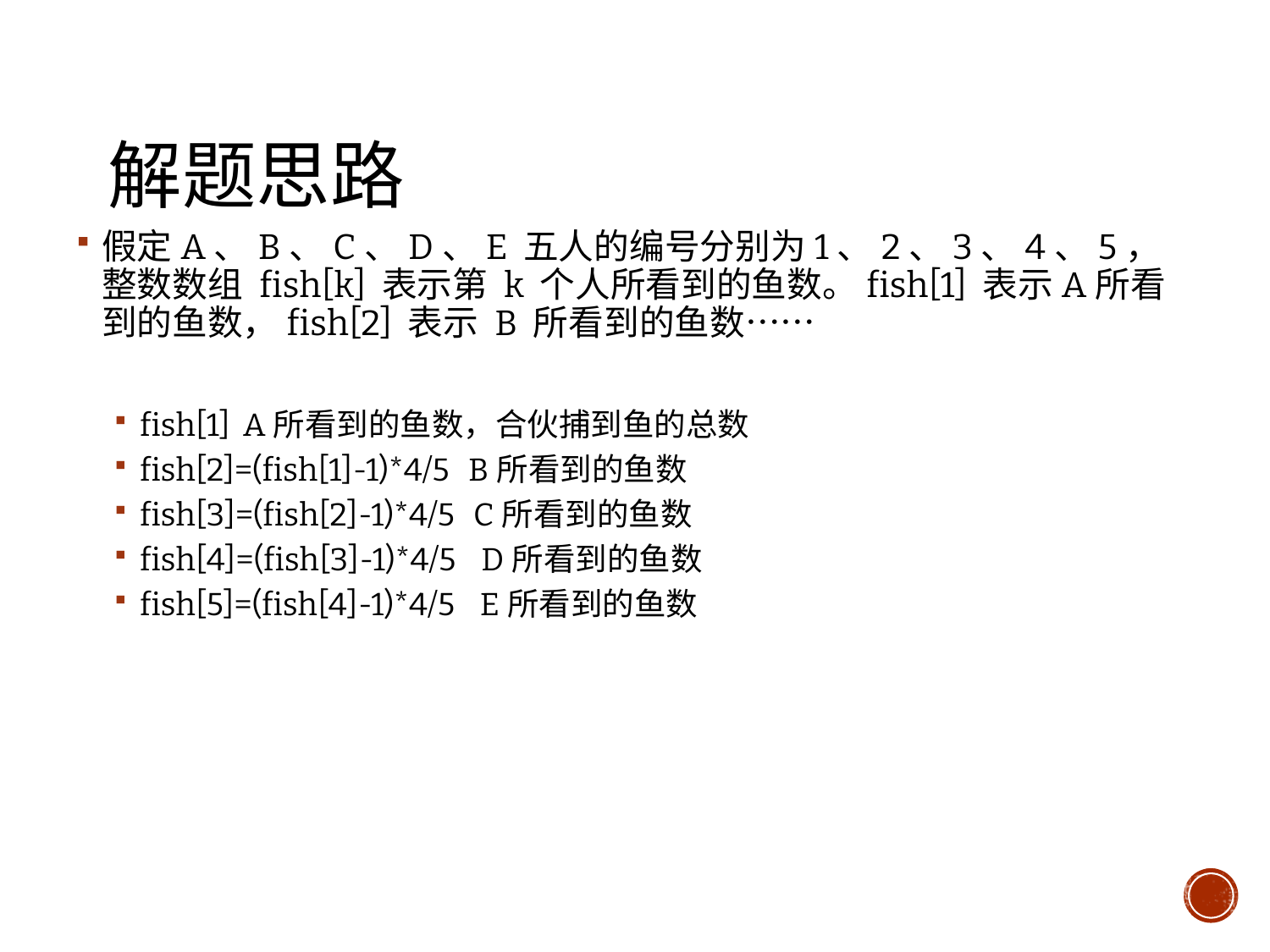

# 解题思路
假定A、B、C、D、E 五人的编号分别为1、2、3、4、5，整数数组 fish[k] 表示第 k 个人所看到的鱼数。fish[1] 表示A所看到的鱼数，fish[2] 表示 B 所看到的鱼数……

fish[1]  A所看到的鱼数，合伙捕到鱼的总数
fish[2]=(fish[1]-1)*4/5   B所看到的鱼数
fish[3]=(fish[2]-1)*4/5   C所看到的鱼数
fish[4]=(fish[3]-1)*4/5    D所看到的鱼数
fish[5]=(fish[4]-1)*4/5    E所看到的鱼数